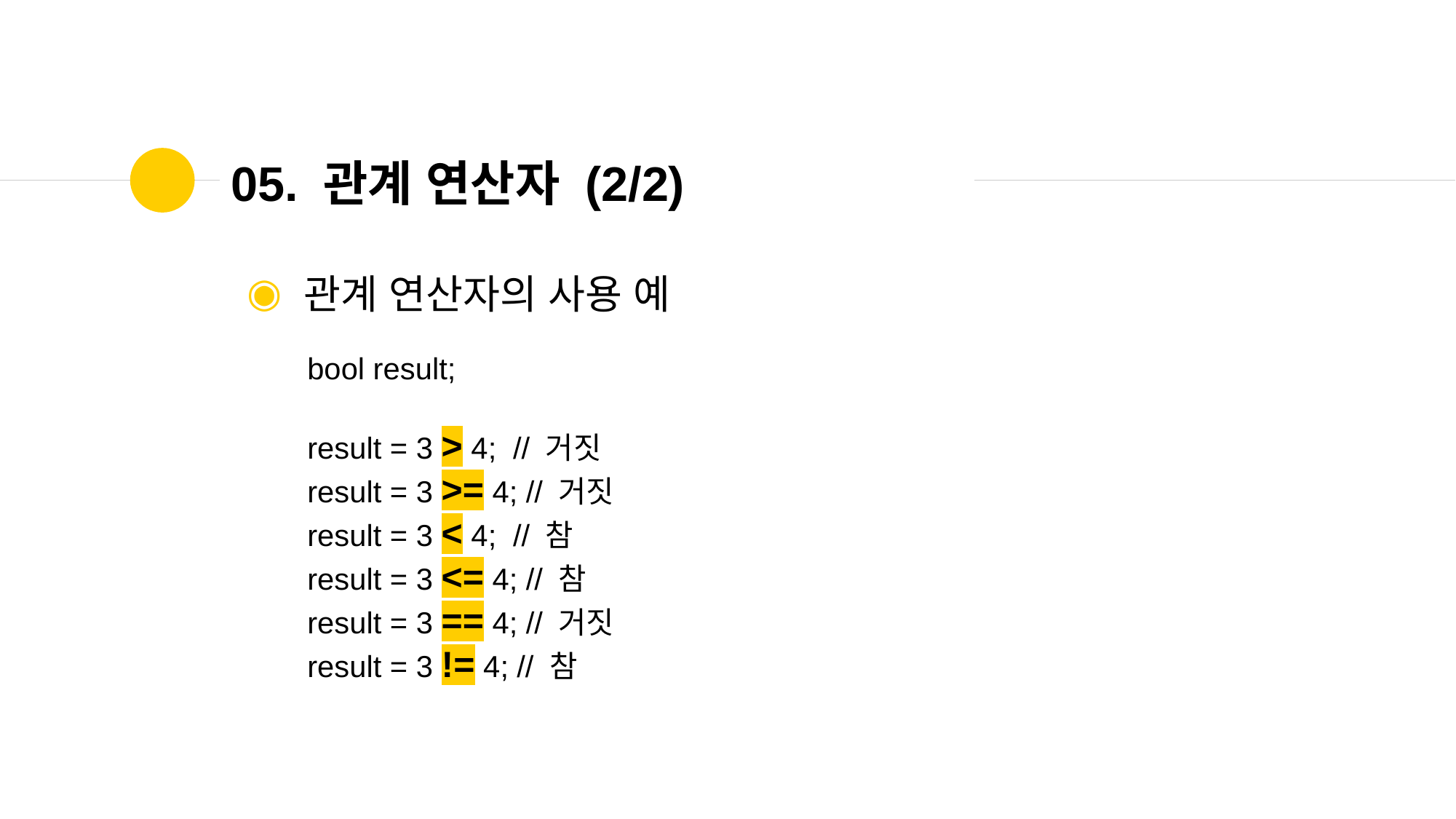

# 05. 관계 연산자 (2/2)
관계 연산자의 사용 예
bool result;

result = 3 > 4;  // 거짓
result = 3 >= 4; // 거짓
result = 3 < 4;  // 참
result = 3 <= 4; // 참
result = 3 == 4; // 거짓
result = 3 != 4; // 참